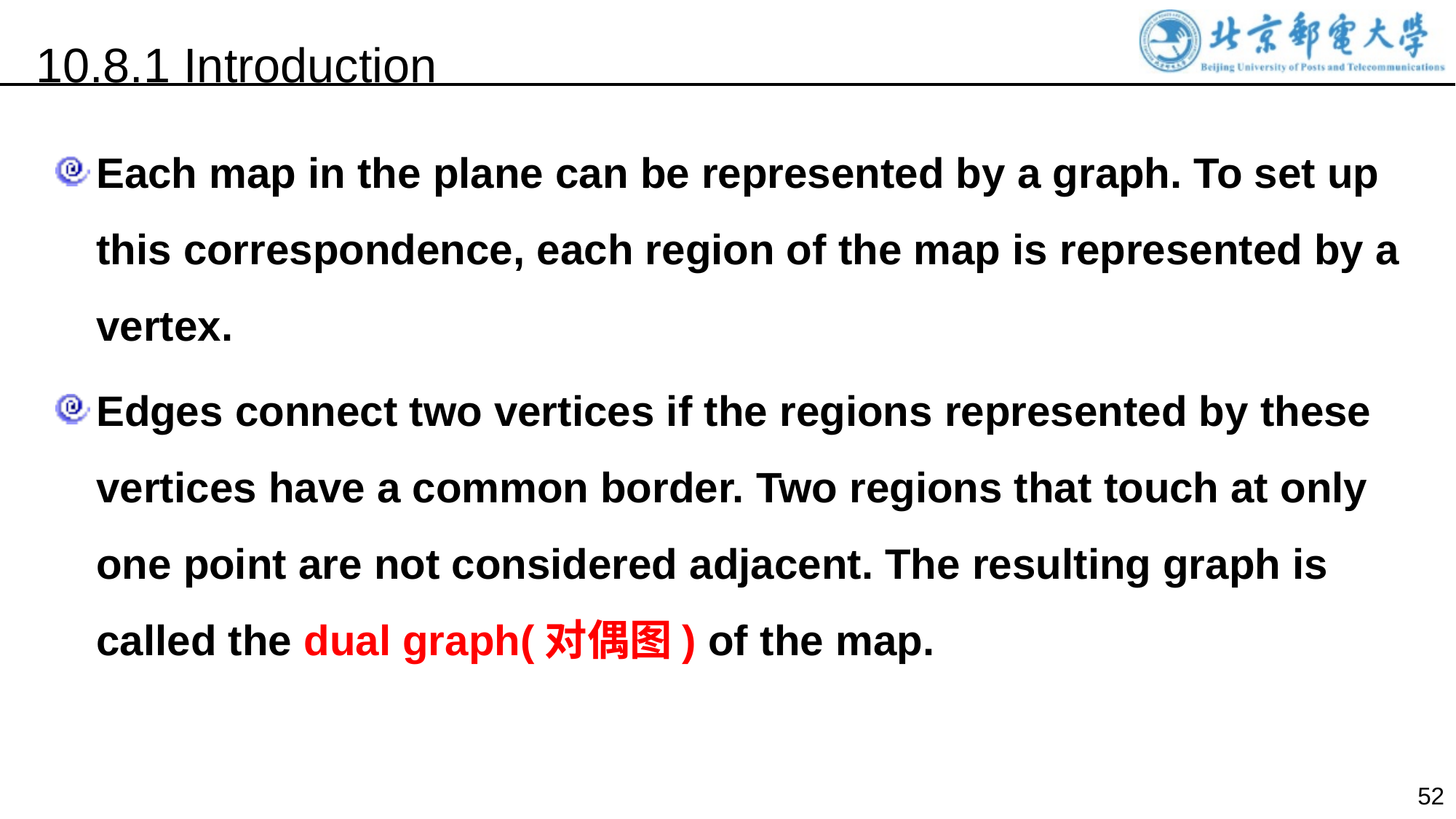

10.8.1 Introduction
Each map in the plane can be represented by a graph. To set up this correspondence, each region of the map is represented by a vertex.
Edges connect two vertices if the regions represented by these vertices have a common border. Two regions that touch at only one point are not considered adjacent. The resulting graph is called the dual graph(对偶图) of the map.